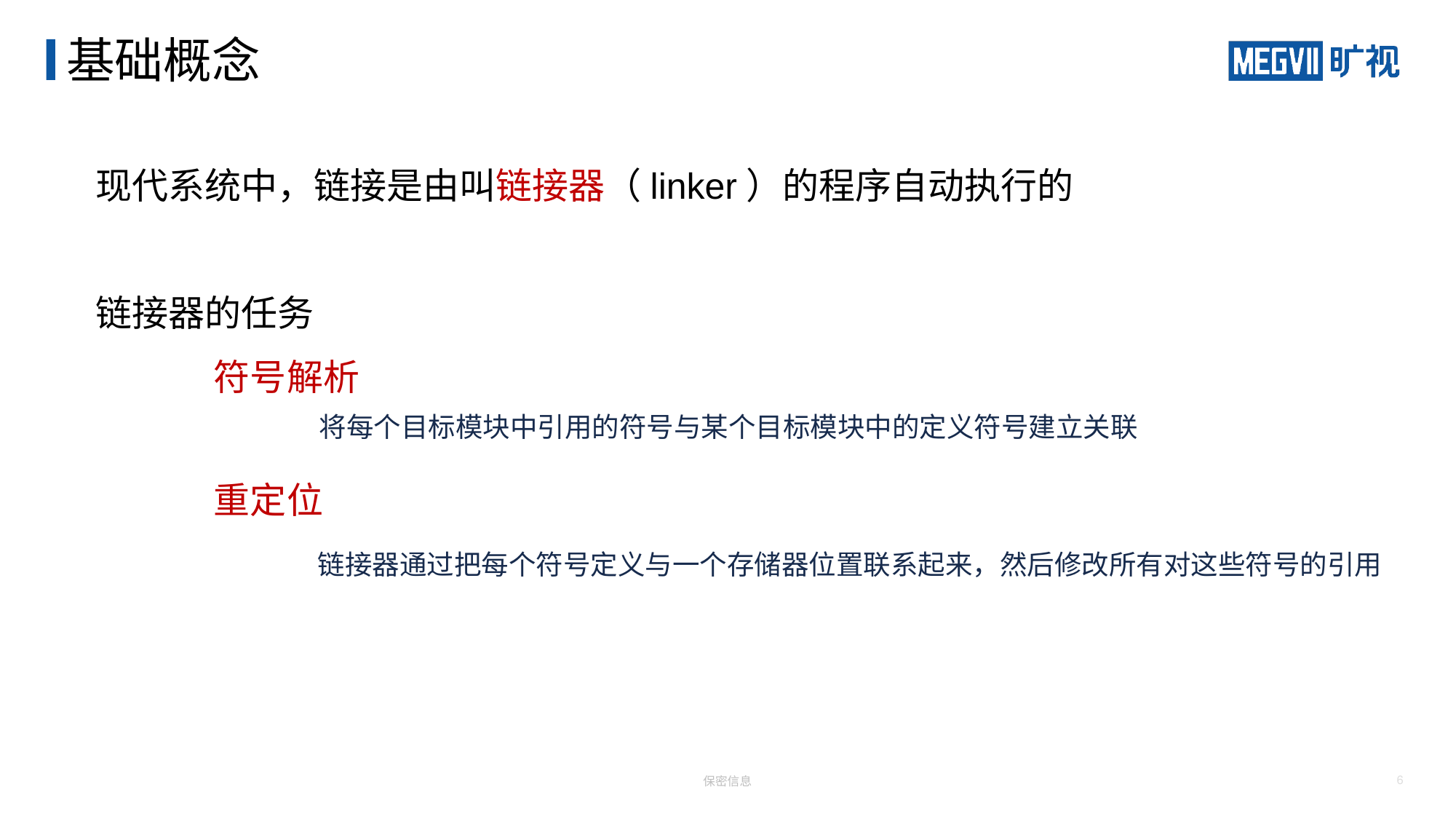

# 基础概念
现代系统中，链接是由叫链接器（linker）的程序自动执行的
链接器的任务
符号解析
将每个目标模块中引用的符号与某个目标模块中的定义符号建立关联

重定位
链接器通过把每个符号定义与一个存储器位置联系起来，然后修改所有对这些符号的引用